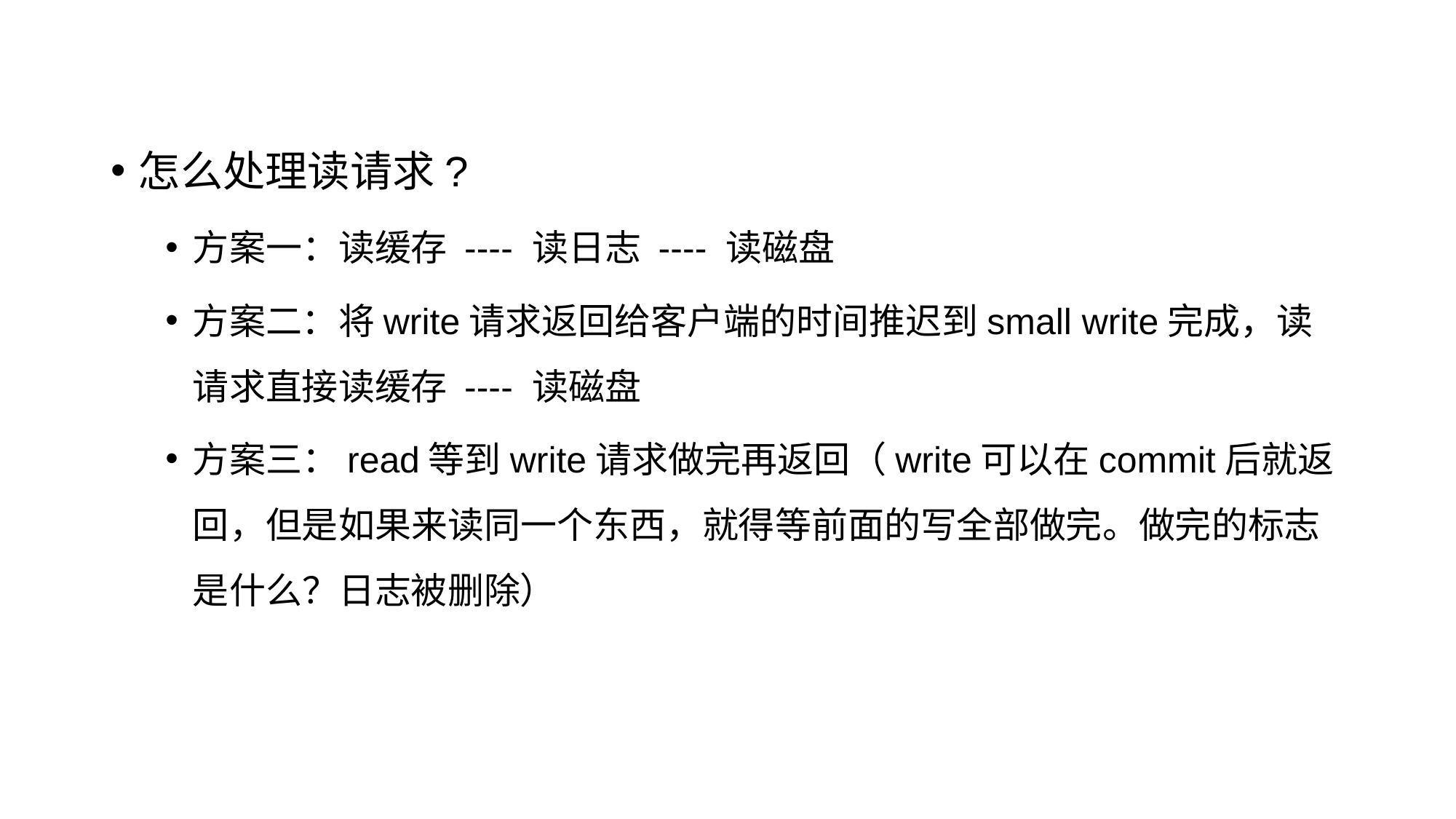

怎么处理读请求?
方案一：读缓存 ---- 读日志 ---- 读磁盘
方案二：将write请求返回给客户端的时间推迟到small write完成，读请求直接读缓存 ---- 读磁盘
方案三：read等到write请求做完再返回（write可以在commit后就返回，但是如果来读同一个东西，就得等前面的写全部做完。做完的标志是什么？日志被删除）